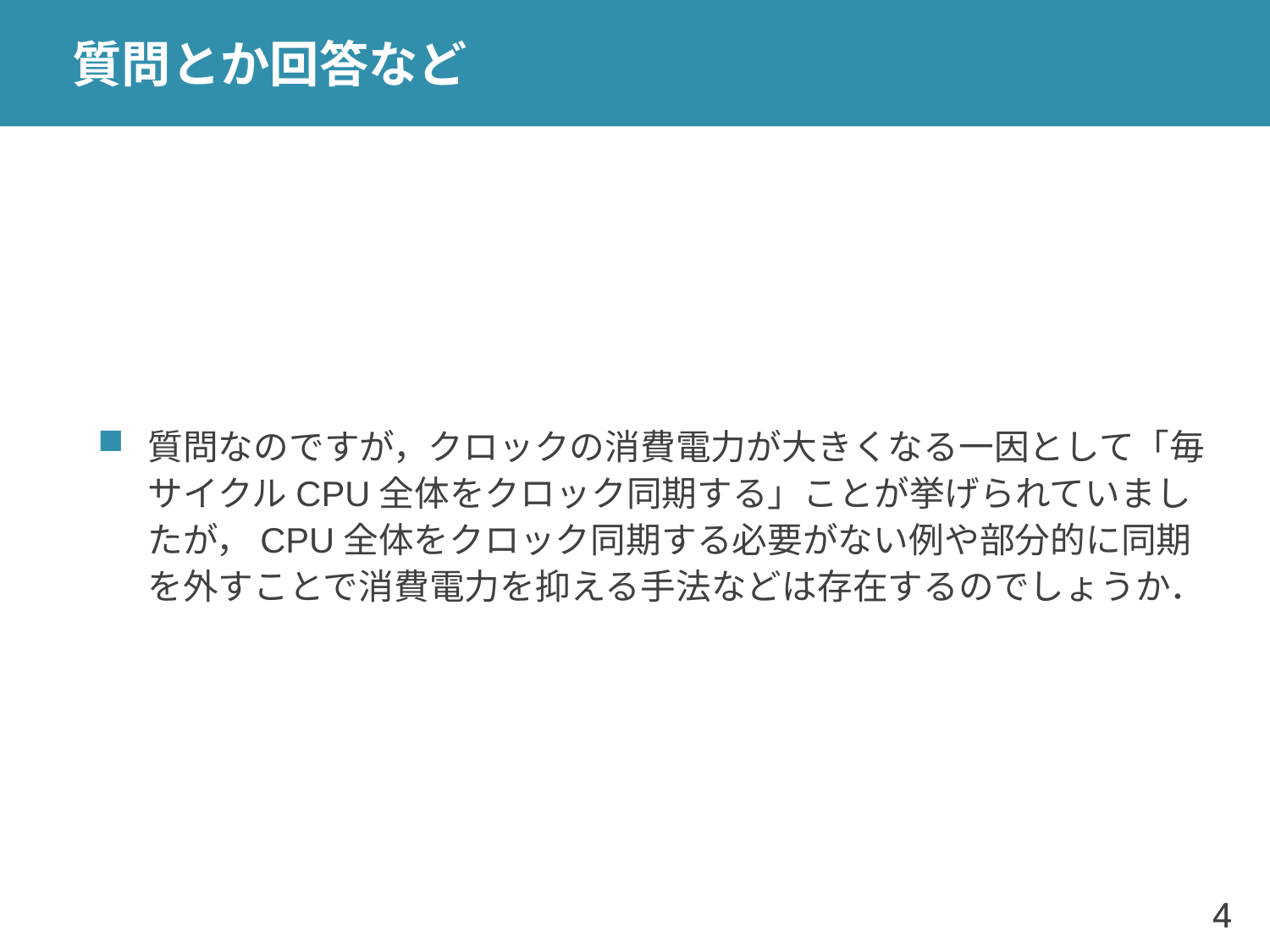

# 質問とか回答など
質問なのですが，クロックの消費電力が大きくなる一因として「毎サイクルCPU全体をクロック同期する」ことが挙げられていましたが，CPU全体をクロック同期する必要がない例や部分的に同期を外すことで消費電力を抑える手法などは存在するのでしょうか．